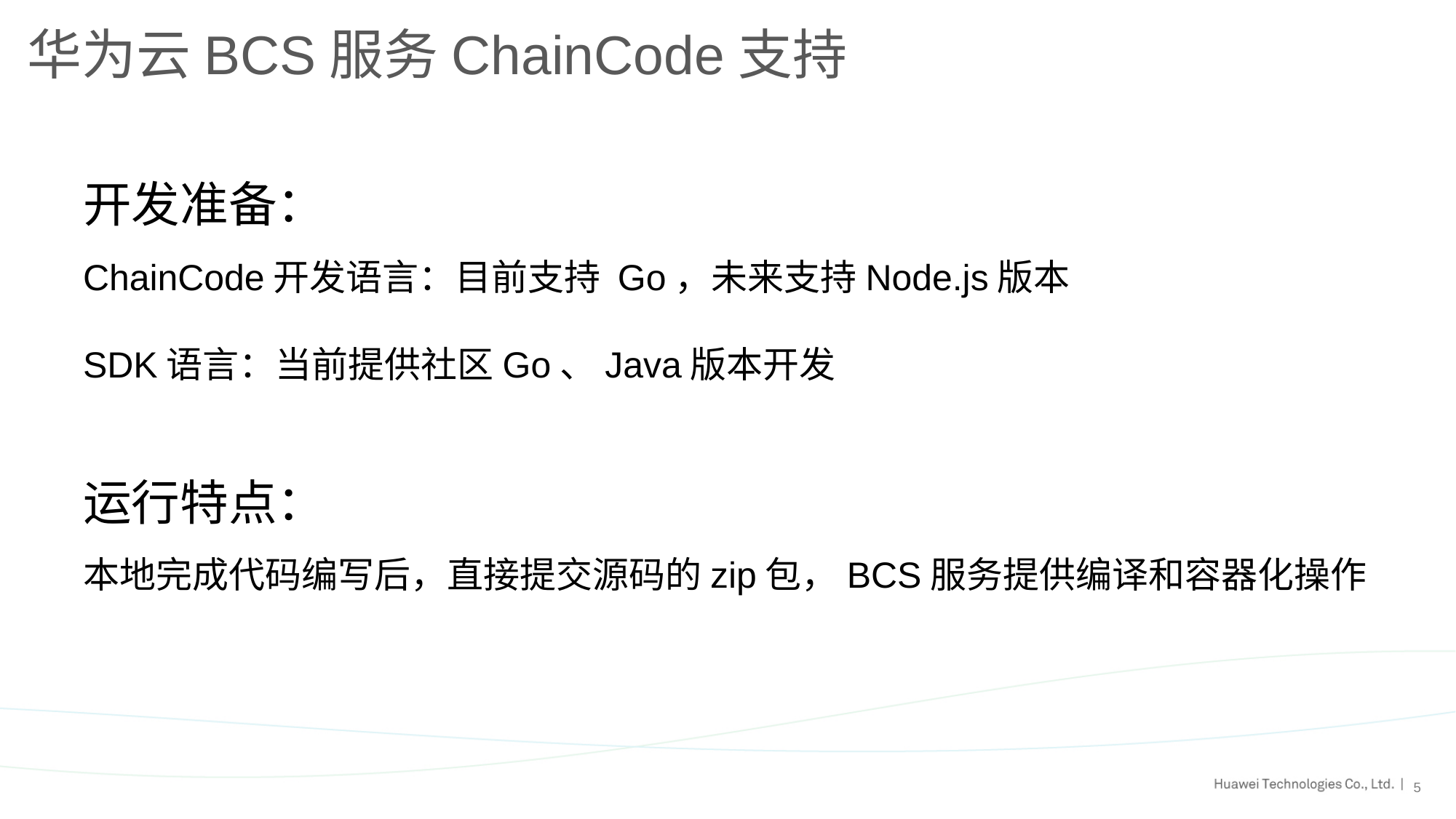

华为云BCS服务ChainCode支持
开发准备：

ChainCode开发语言：目前支持 Go，未来支持Node.js版本

SDK语言：当前提供社区Go、Java版本开发

运行特点：

本地完成代码编写后，直接提交源码的zip包，BCS服务提供编译和容器化操作